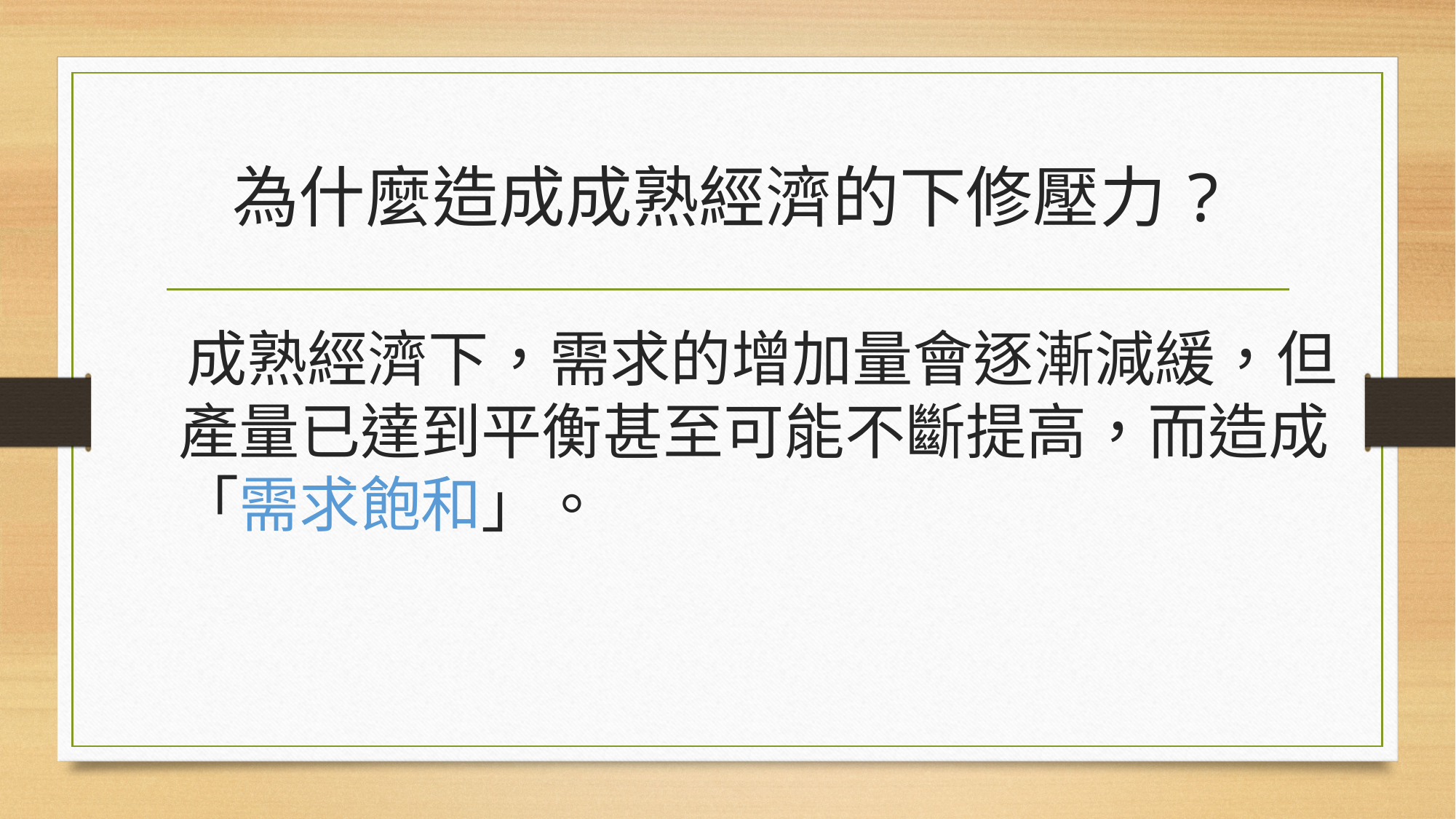

# 為什麼造成成熟經濟的下修壓力?
  成熟經濟下，需求的增加量會逐漸減緩，但產量已達到平衡甚至可能不斷提高，而造成「需求飽和」。